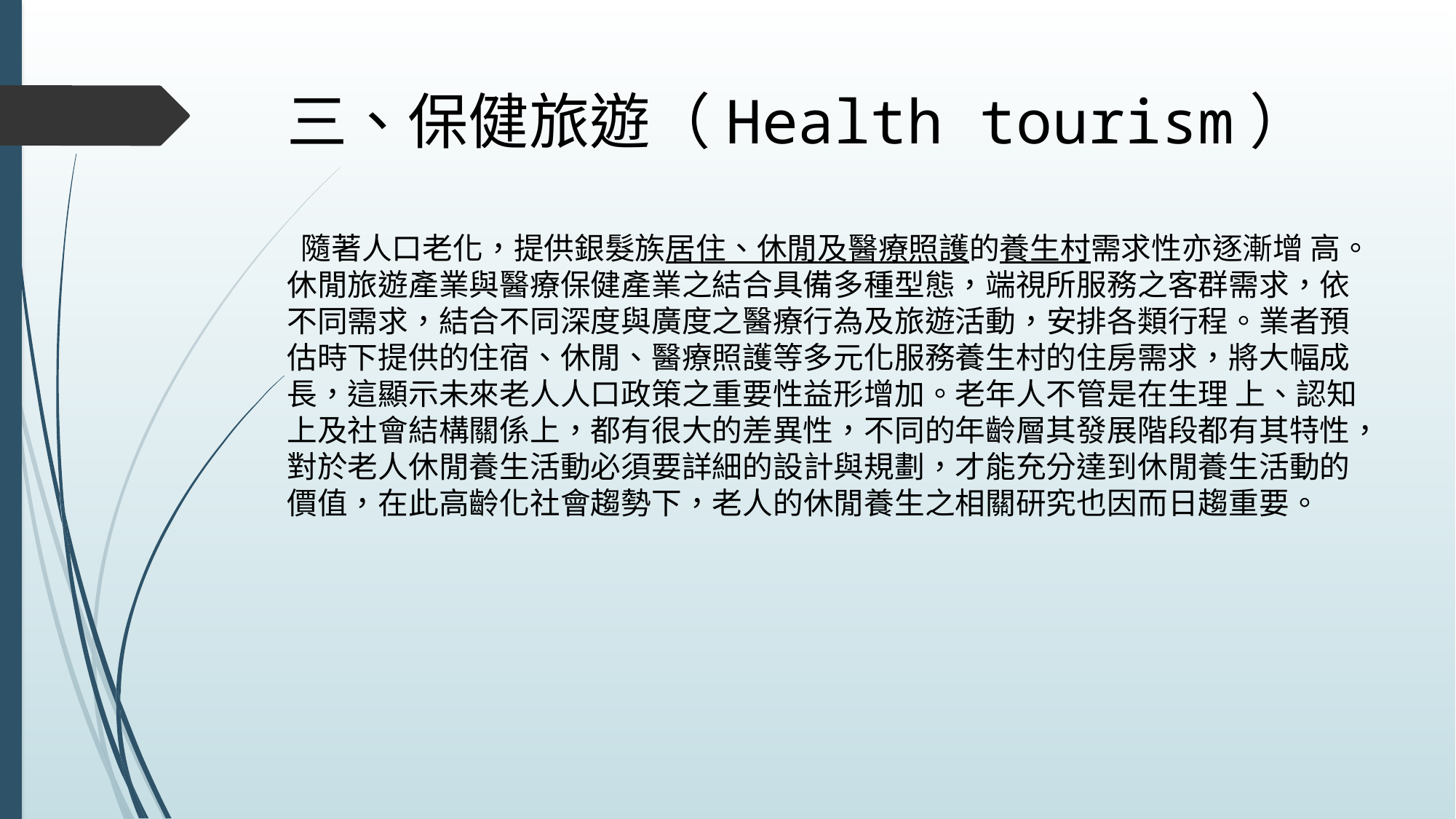

三、保健旅遊（Health tourism）

 隨著人口老化，提供銀髮族居住、休閒及醫療照護的養生村需求性亦逐漸增 高。休閒旅遊產業與醫療保健產業之結合具備多種型態，端視所服務之客群需求，依不同需求，結合不同深度與廣度之醫療行為及旅遊活動，安排各類行程。業者預估時下提供的住宿、休閒、醫療照護等多元化服務養生村的住房需求，將大幅成長，這顯示未來老人人口政策之重要性益形增加。老年人不管是在生理 上、認知上及社會結構關係上，都有很大的差異性，不同的年齡層其發展階段都有其特性，對於老人休閒養生活動必須要詳細的設計與規劃，才能充分達到休閒養生活動的價值，在此高齡化社會趨勢下，老人的休閒養生之相關研究也因而日趨重要。